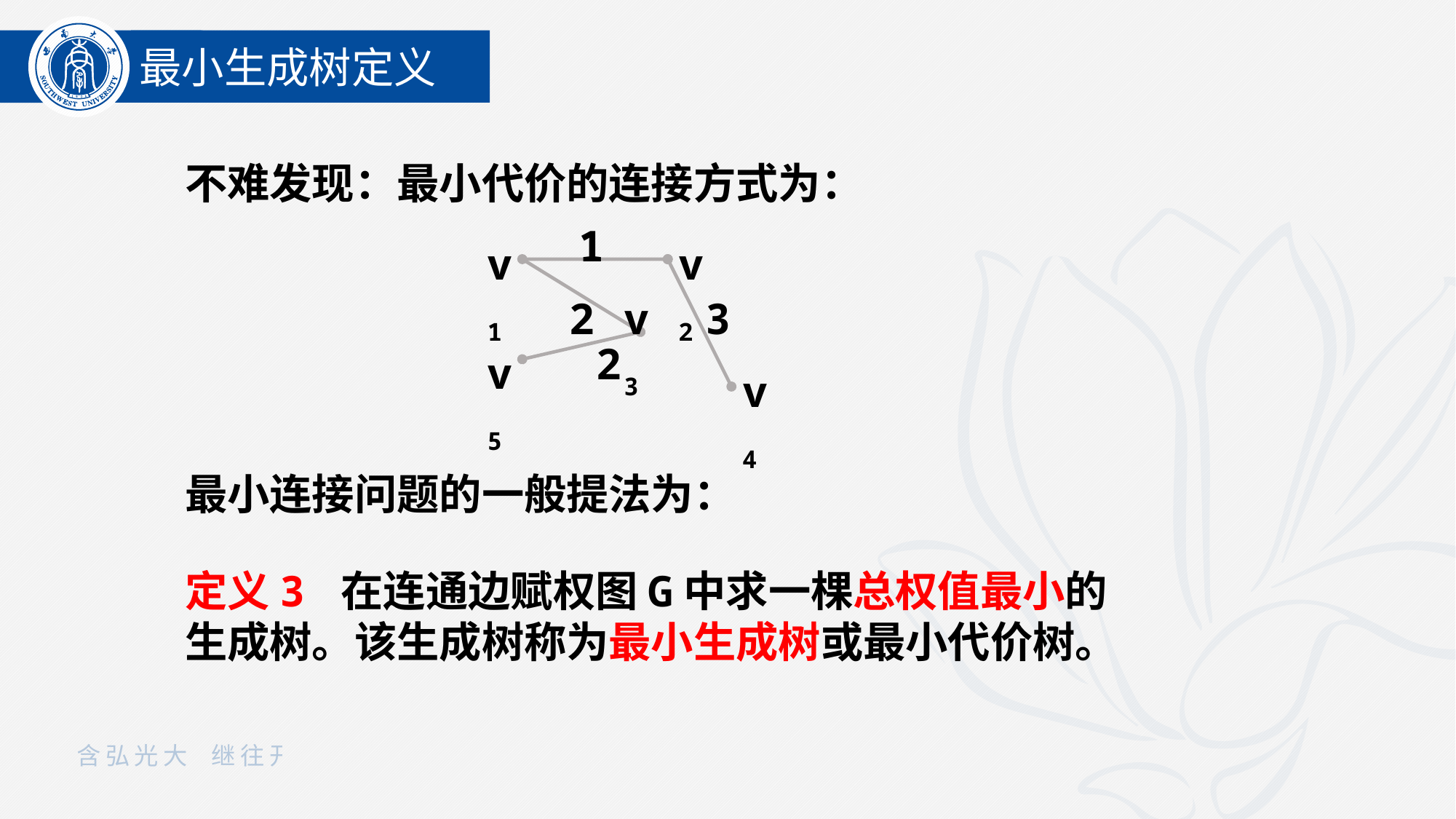

最小生成树定义
不难发现：最小代价的连接方式为：
1
v1
v2

2
v3
3

2
v5
v4
最小连接问题的一般提法为：
定义3 在连通边赋权图G中求一棵总权值最小的生成树。该生成树称为最小生成树或最小代价树。